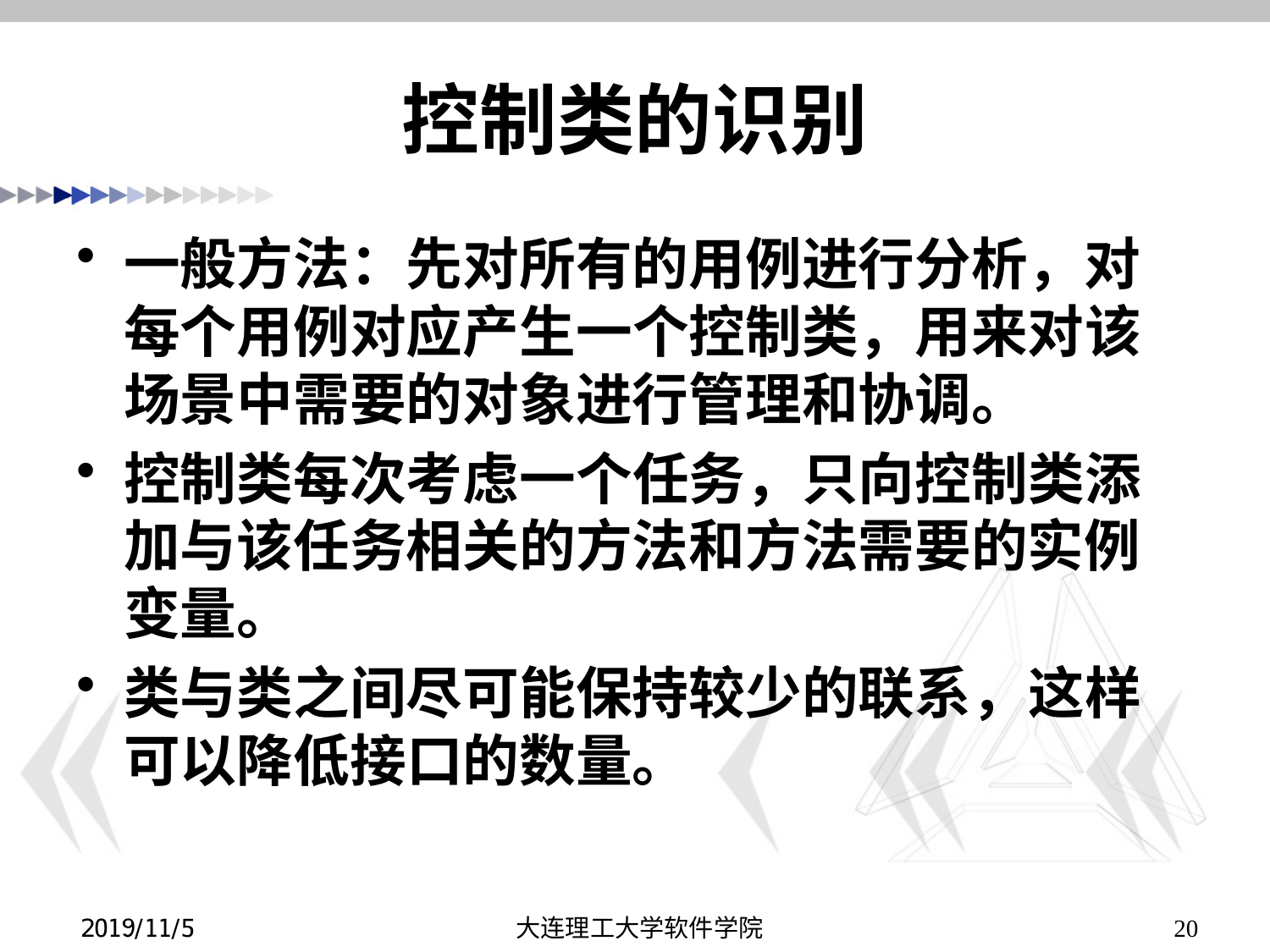

# 控制类的识别
一般方法：先对所有的用例进行分析，对每个用例对应产生一个控制类，用来对该场景中需要的对象进行管理和协调。
控制类每次考虑一个任务，只向控制类添加与该任务相关的方法和方法需要的实例变量。
类与类之间尽可能保持较少的联系，这样可以降低接口的数量。
2019/11/5
大连理工大学软件学院
20